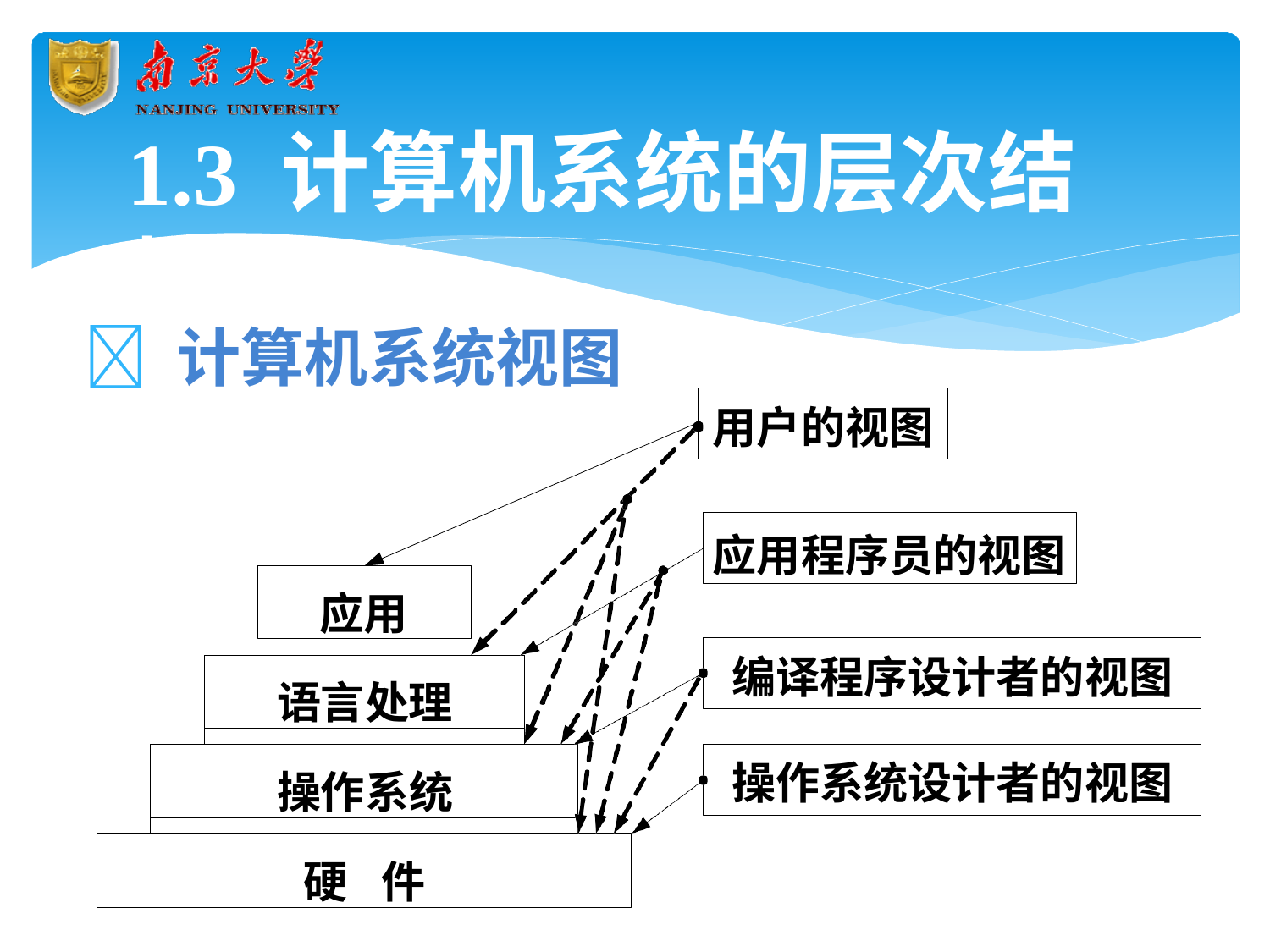

# 1.3 计算机系统的层次结构
∗ 计算机系统视图
用户的视图

应用程序员的视图

应用

编译程序设计者的视图

语言处理

操作系统

操作系统设计者的视图
硬	件